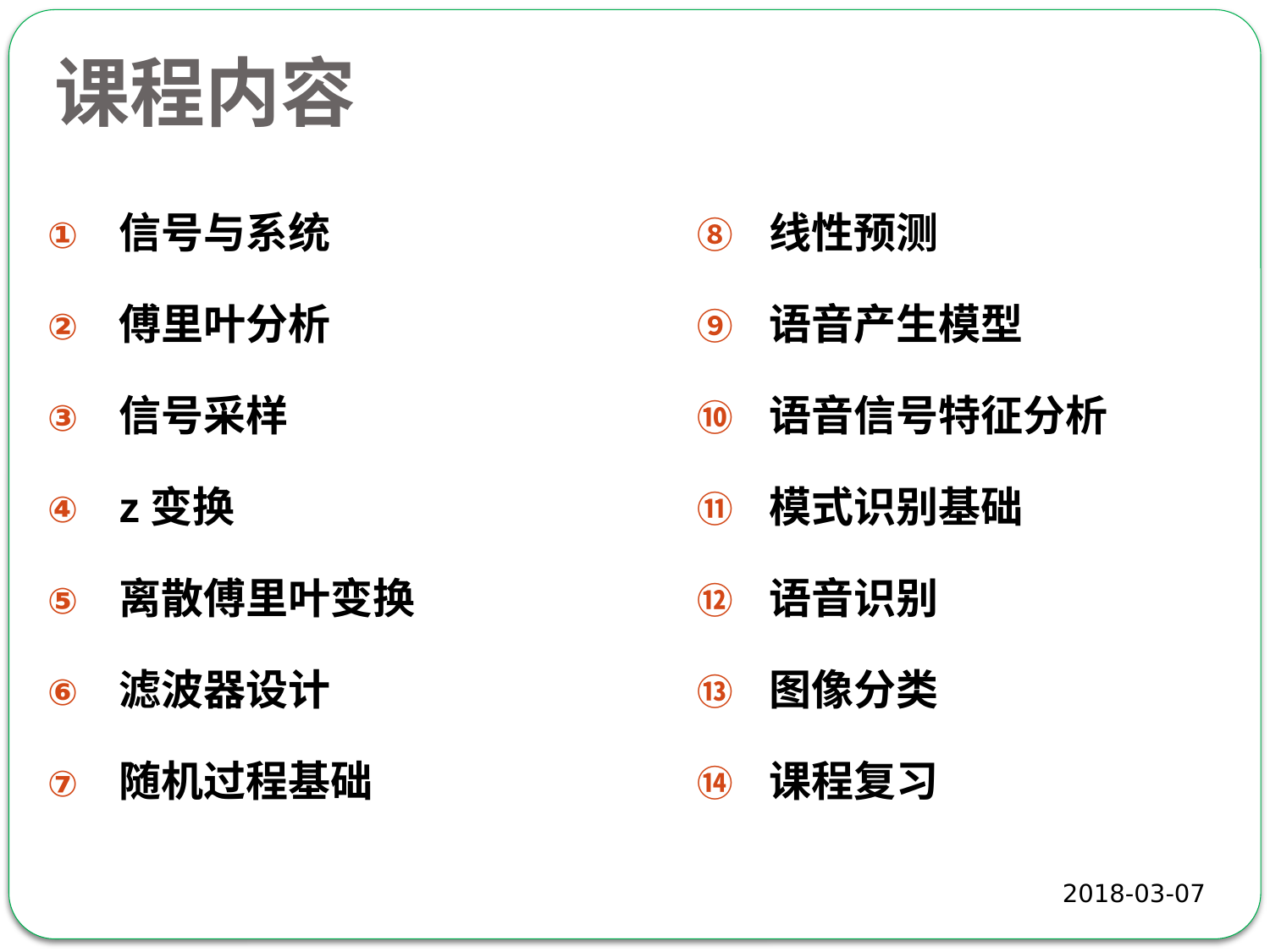

# 课程内容
信号与系统
傅里叶分析
信号采样
z变换
离散傅里叶变换
滤波器设计
随机过程基础
线性预测
语音产生模型
语音信号特征分析
模式识别基础
语音识别
图像分类
课程复习

2018-03-07